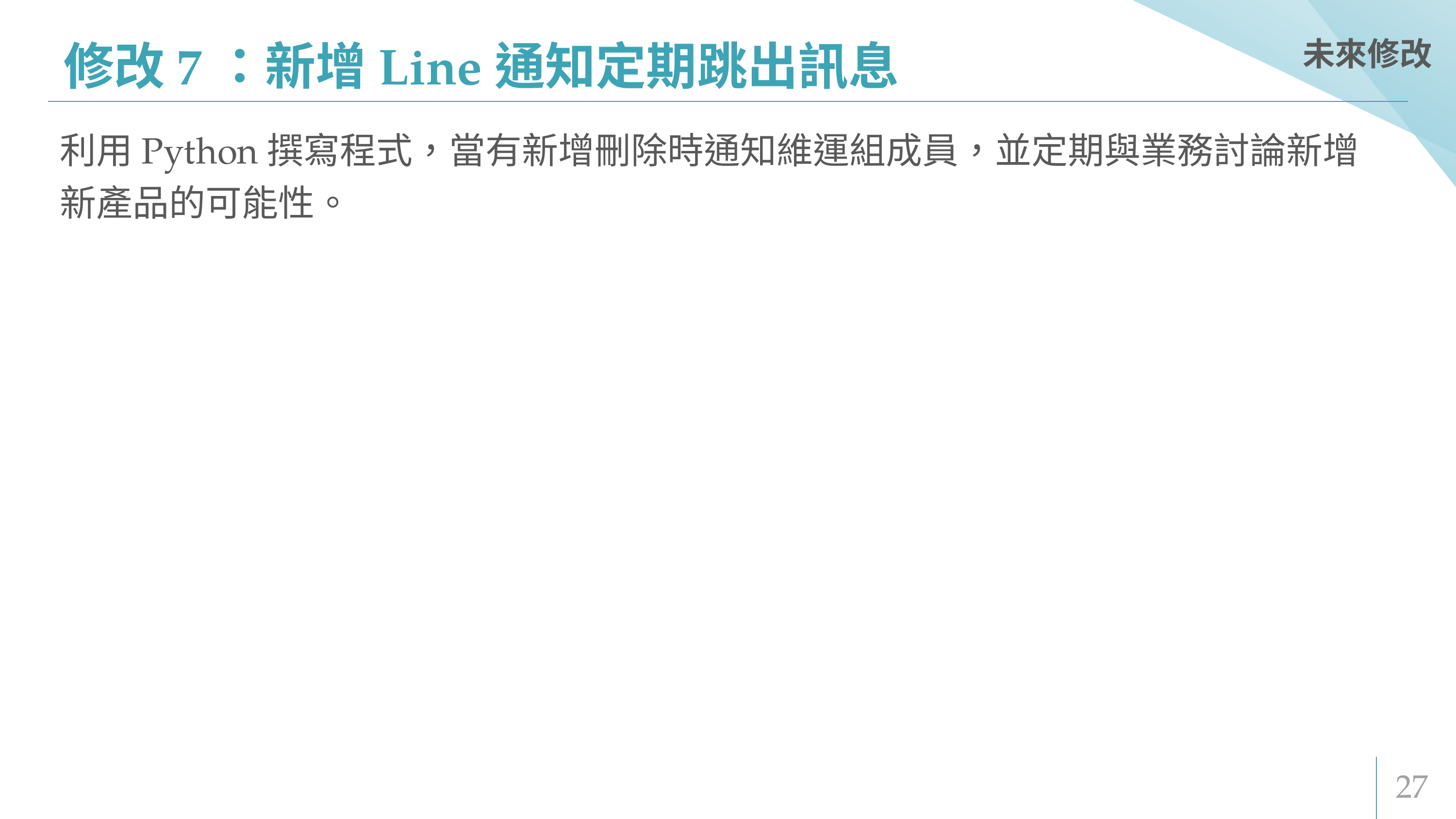

# 修改7：新增Line通知定期跳出訊息
未來修改
利用Python撰寫程式，當有新增刪除時通知維運組成員，並定期與業務討論新增新產品的可能性。

27